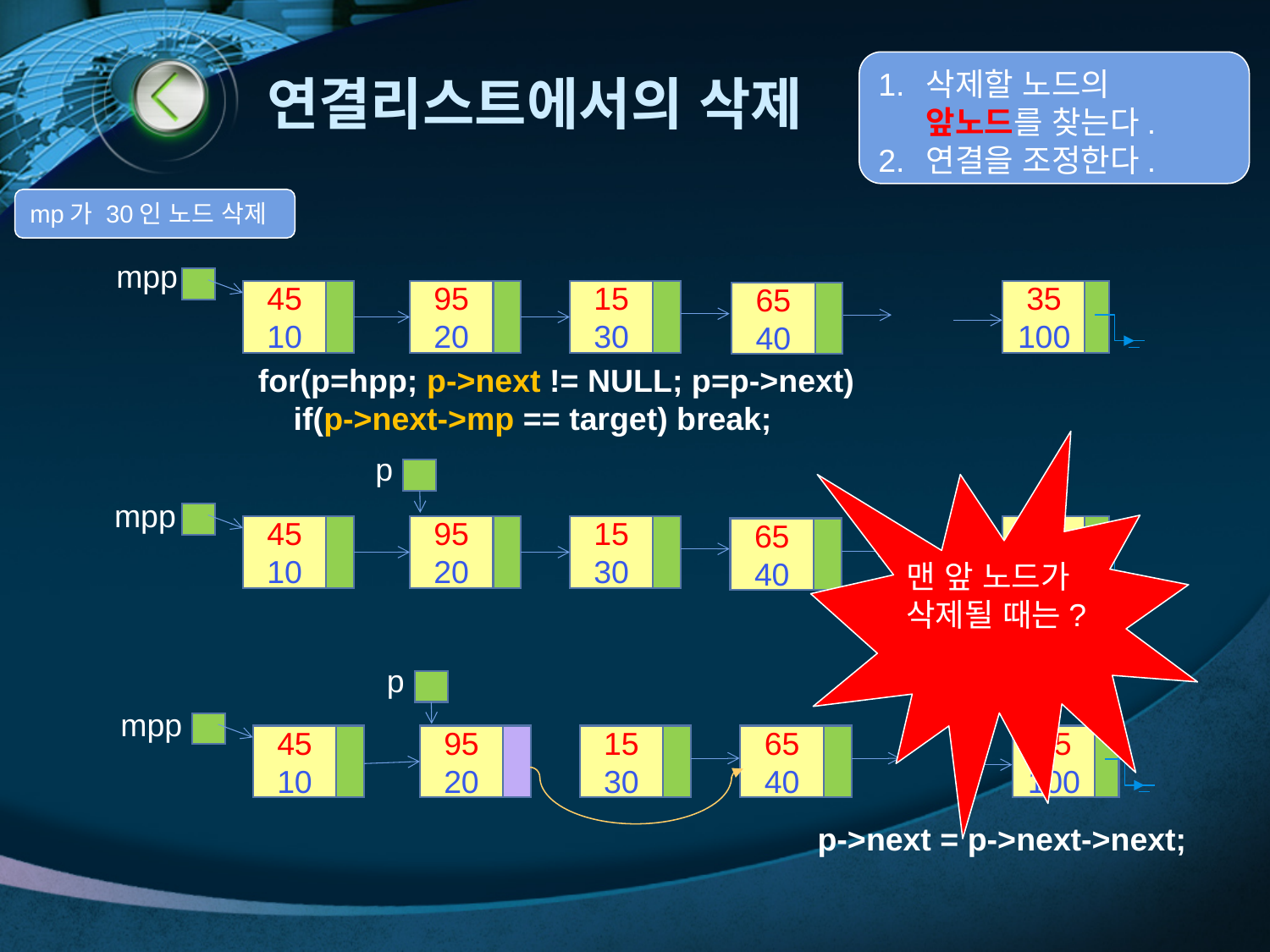

삭제할 노드의 앞노드를 찾는다.
연결을 조정한다.
# 연결리스트에서의 삭제
mp가 30인 노드 삭제
mpp

35
100

45
10

95
20

15
30

65
40

for(p=hpp; p->next != NULL; p=p->next)
    if(p->next->mp == target) break;
맨 앞 노드가 삭제될 때는?
p

mpp

35
100

45
10

95
20

15
30

65
40

p

mpp

35
100

45
10

95
20

15
30

65
40

p->next = p->next->next;